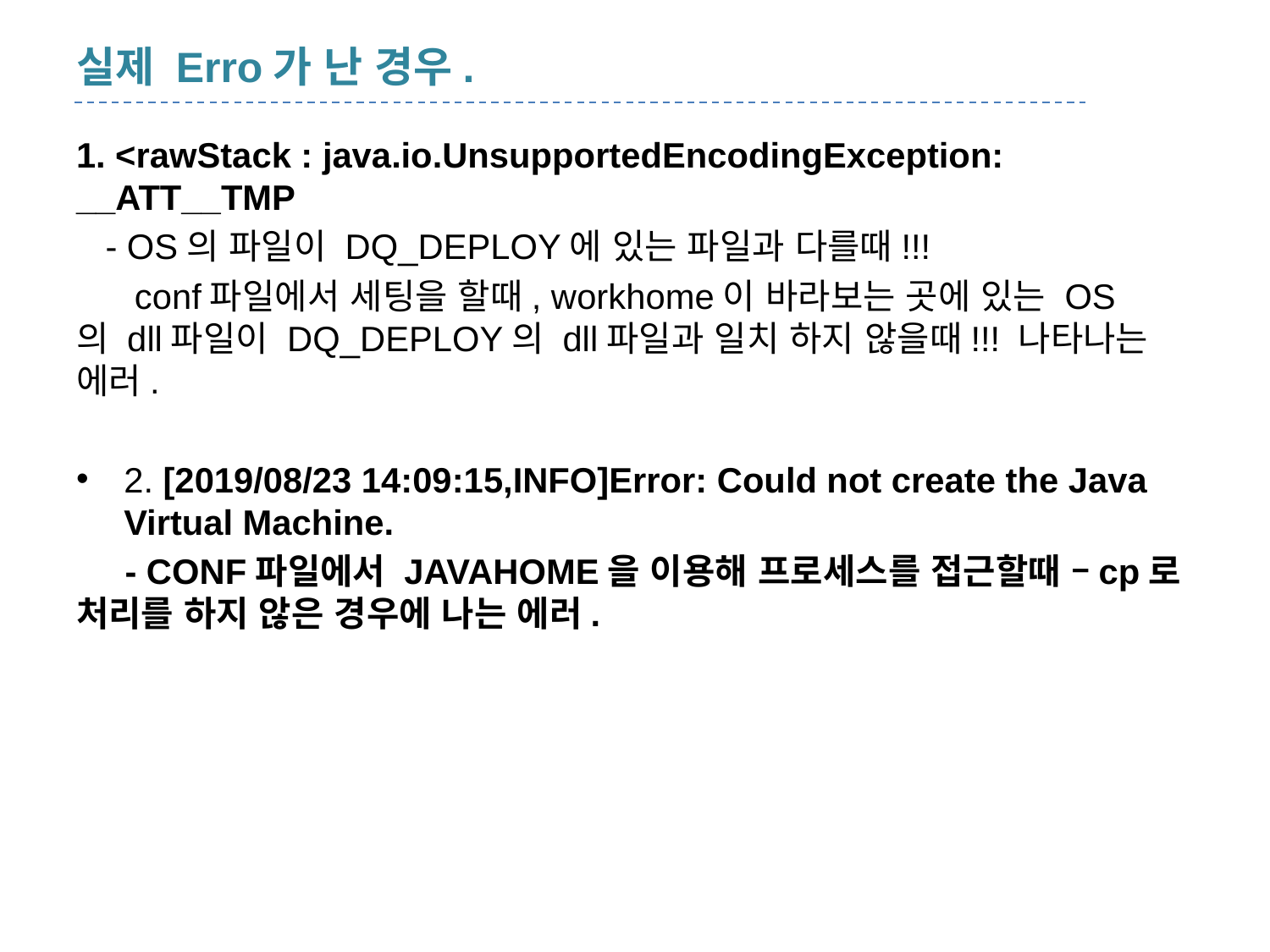

# 실제 Erro가 난 경우.
1. <rawStack : java.io.UnsupportedEncodingException: __ATT__TMP
   - OS의 파일이 DQ_DEPLOY에 있는 파일과 다를때!!!
      conf파일에서 세팅을 할때, workhome이 바라보는 곳에 있는 OS      의 dll파일이 DQ_DEPLOY의 dll파일과 일치 하지 않을때!!! 나타나는 에러.

2. [2019/08/23 14:09:15,INFO]Error: Could not create the Java Virtual Machine.
     - CONF파일에서 JAVAHOME을 이용해 프로세스를 접근할때 –cp로 처리를 하지 않은 경우에 나는 에러.